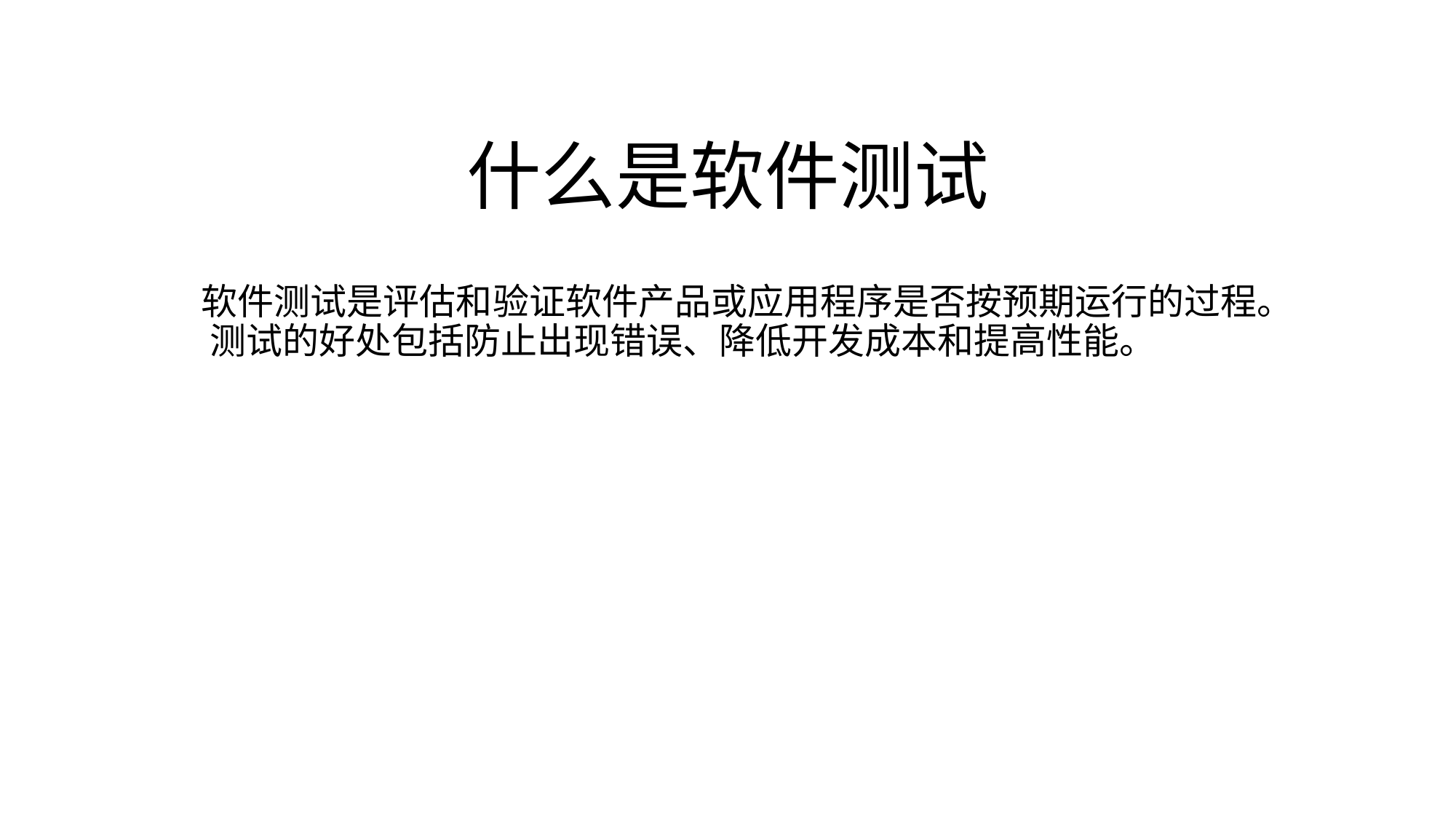

# 什么是软件测试
软件测试是评估和验证软件产品或应用程序是否按预期运行的过程。 测试的好处包括防止出现错误、降低开发成本和提高性能。